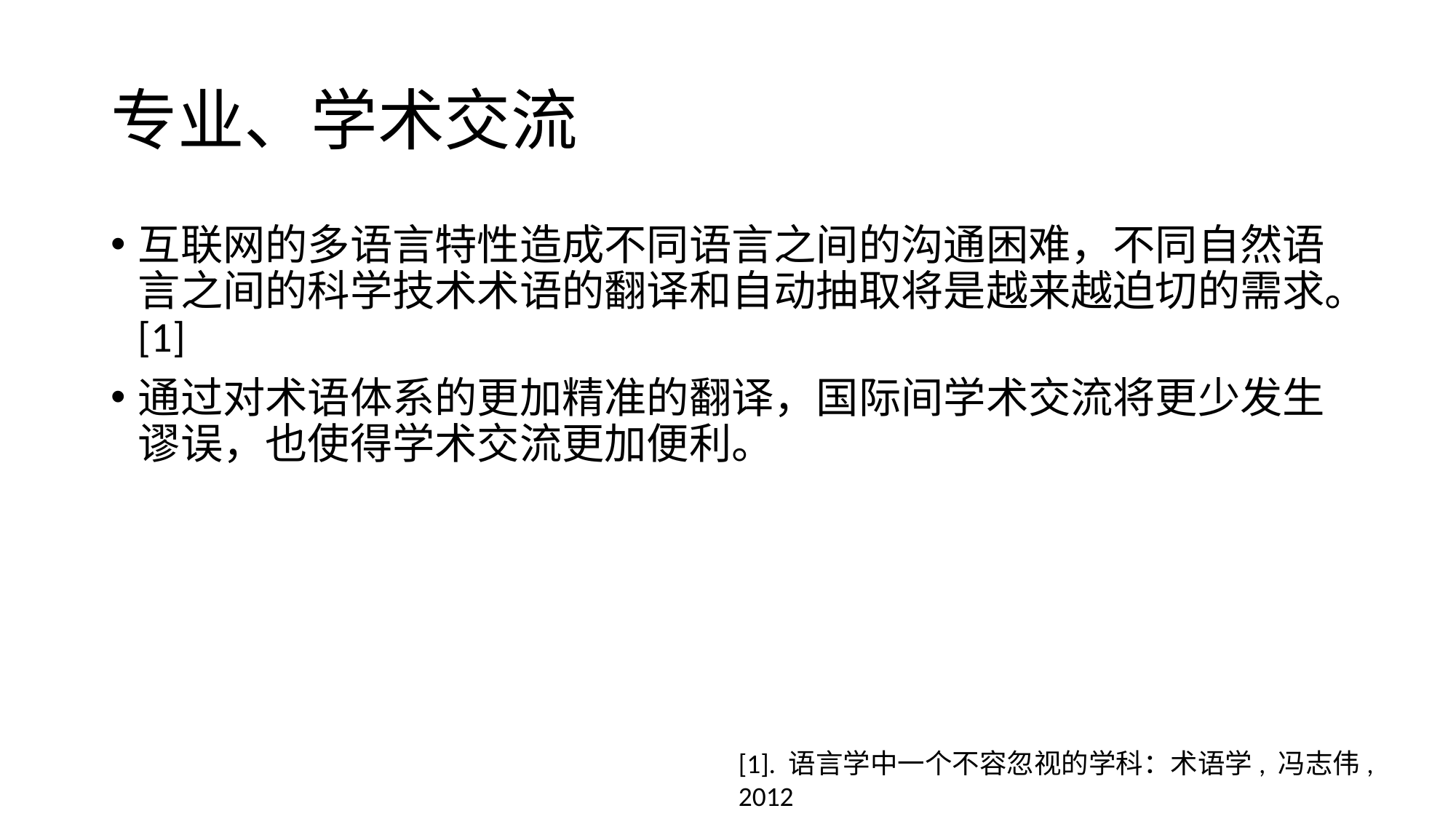

# 专业、学术交流
互联网的多语言特性造成不同语言之间的沟通困难，不同自然语言之间的科学技术术语的翻译和自动抽取将是越来越迫切的需求。[1]
通过对术语体系的更加精准的翻译，国际间学术交流将更少发生谬误，也使得学术交流更加便利。
[1]. 语言学中一个不容忽视的学科：术语学, 冯志伟, 2012